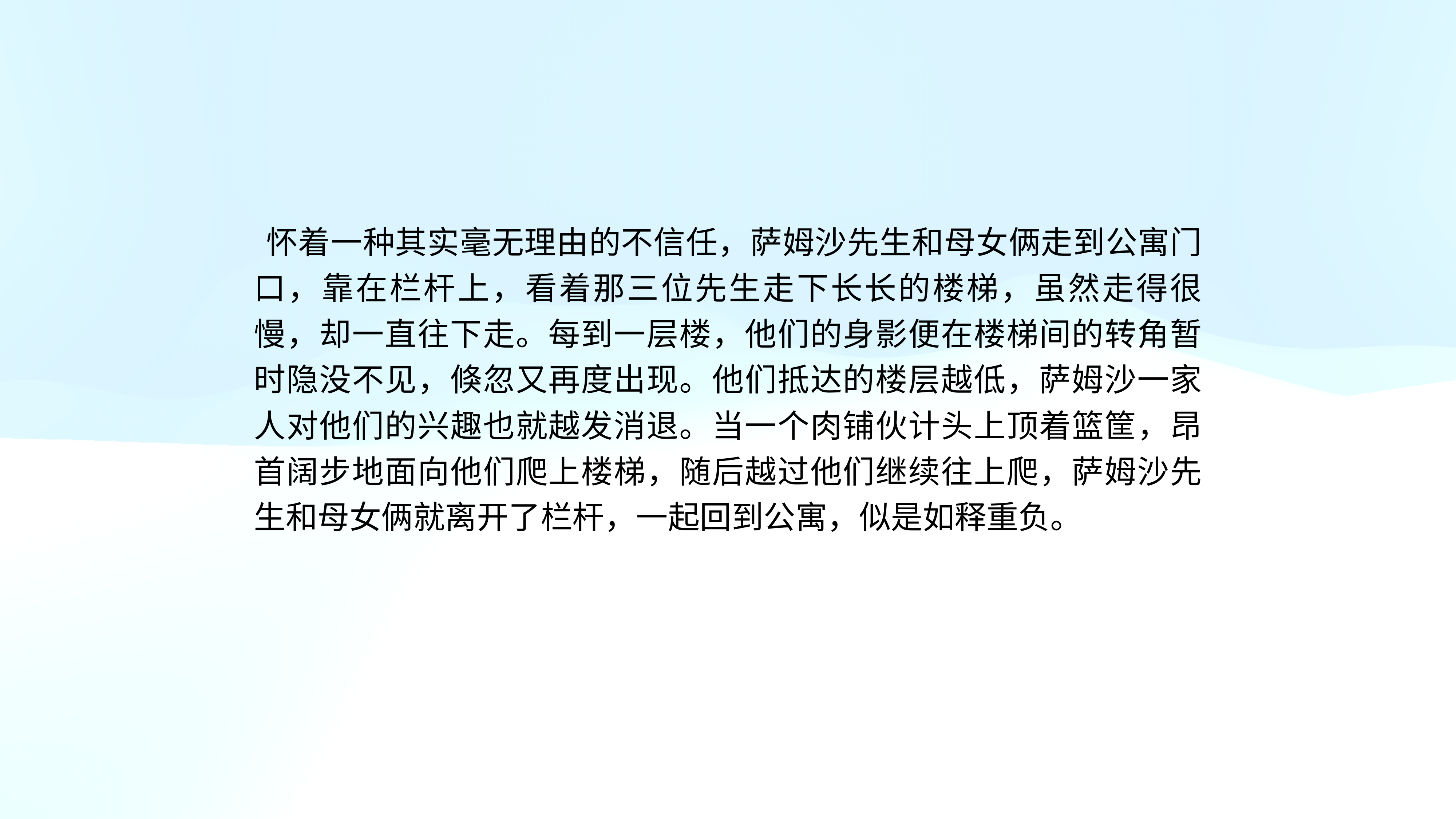

怀着一种其实毫无理由的不信任，萨姆沙先生和母女俩走到公寓门口，靠在栏杆上，看着那三位先生走下长长的楼梯，虽然走得很慢，却一直往下走。每到一层楼，他们的身影便在楼梯间的转角暂时隐没不见，倏忽又再度出现。他们抵达的楼层越低，萨姆沙一家人对他们的兴趣也就越发消退。当一个肉铺伙计头上顶着篮筐，昂首阔步地面向他们爬上楼梯，随后越过他们继续往上爬，萨姆沙先生和母女俩就离开了栏杆，一起回到公寓，似是如释重负。